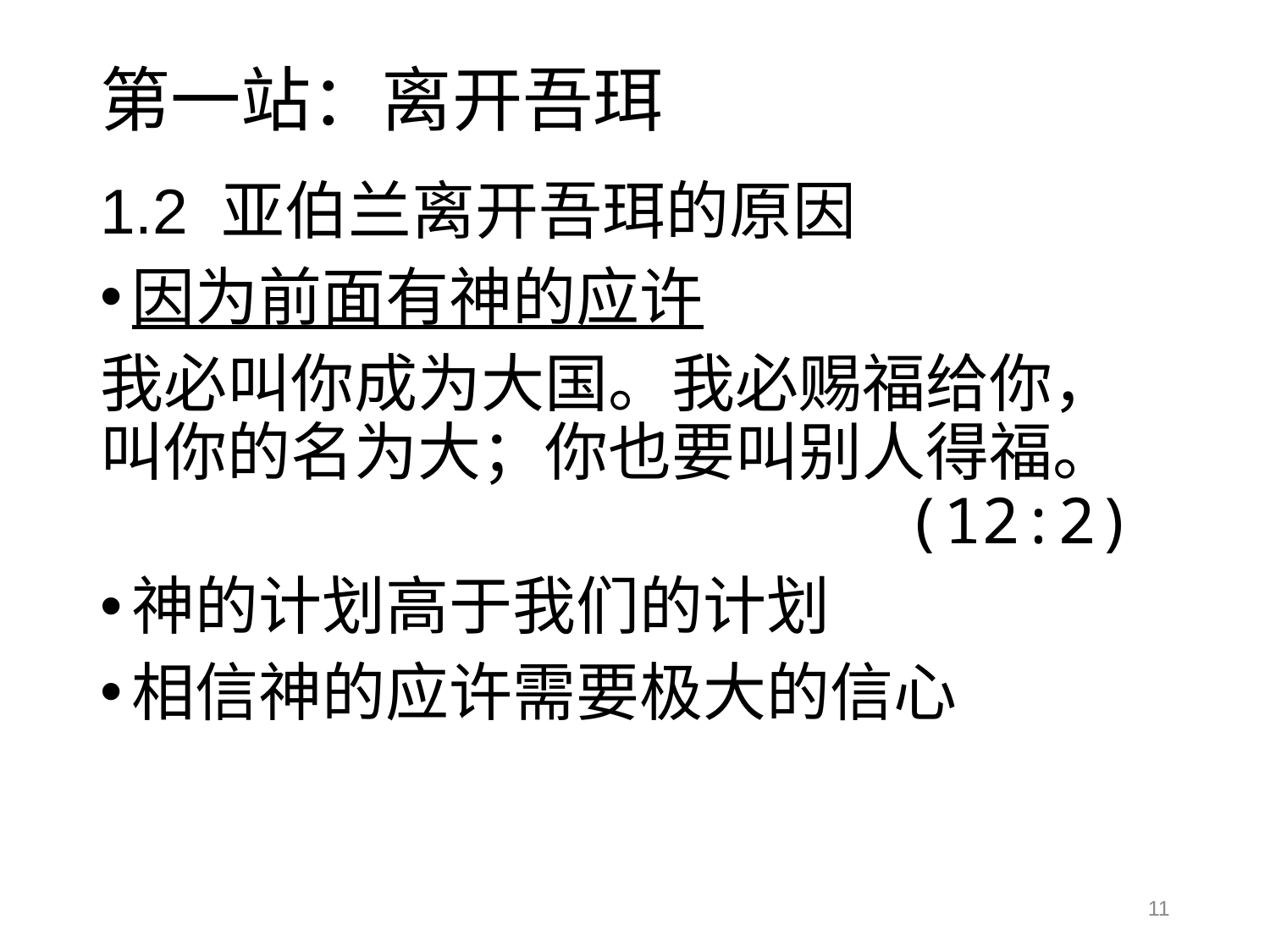

# 第一站：离开吾珥
1.2 亚伯兰离开吾珥的原因
因为前面有神的应许
我必叫你成为大国。我必赐福给你，叫你的名为大；你也要叫别人得福。
						  (12:2)
神的计划高于我们的计划
相信神的应许需要极大的信心

11